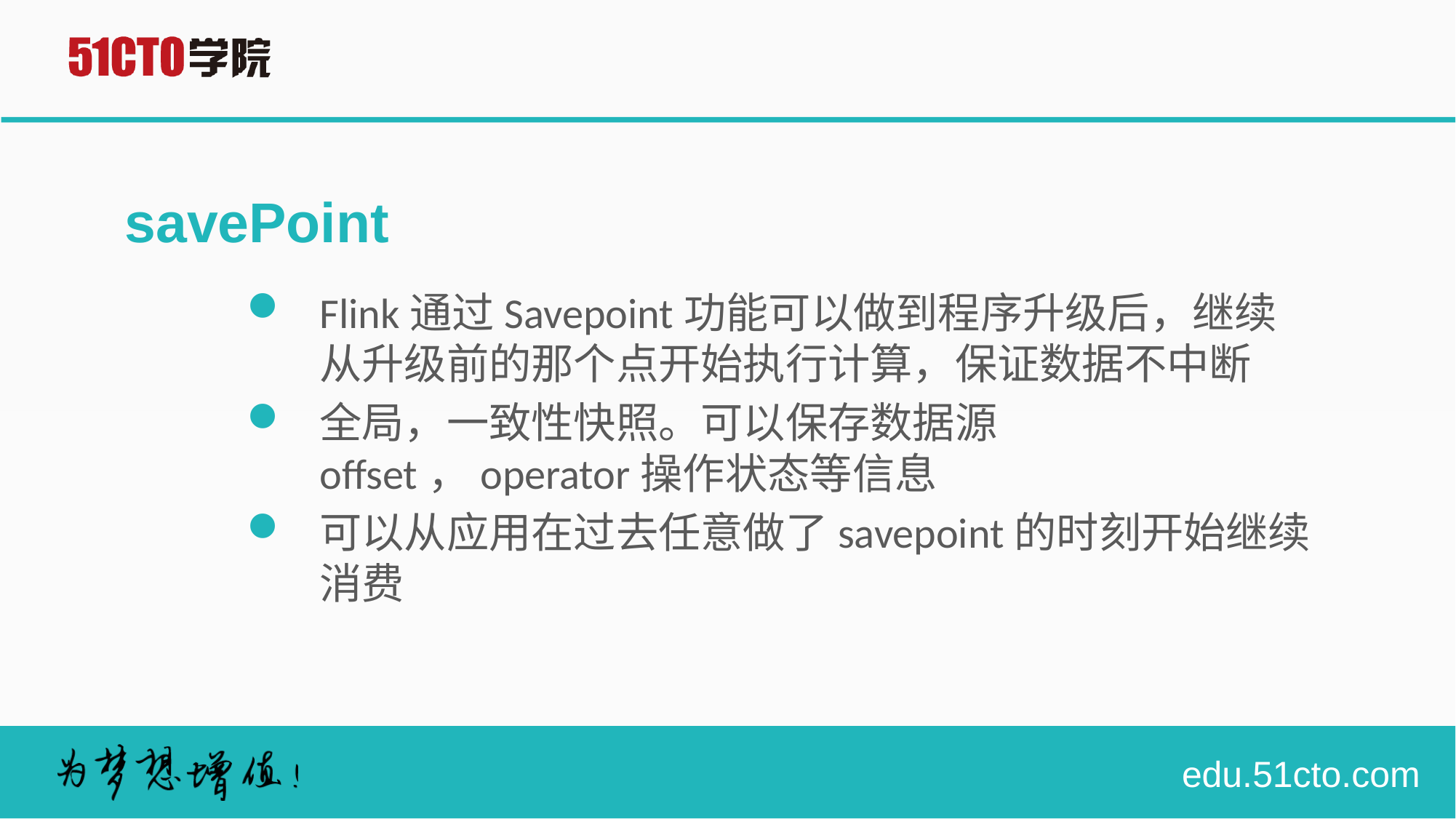

# savePoint
Flink通过Savepoint功能可以做到程序升级后，继续从升级前的那个点开始执行计算，保证数据不中断
全局，一致性快照。可以保存数据源offset，operator操作状态等信息
可以从应用在过去任意做了savepoint的时刻开始继续消费